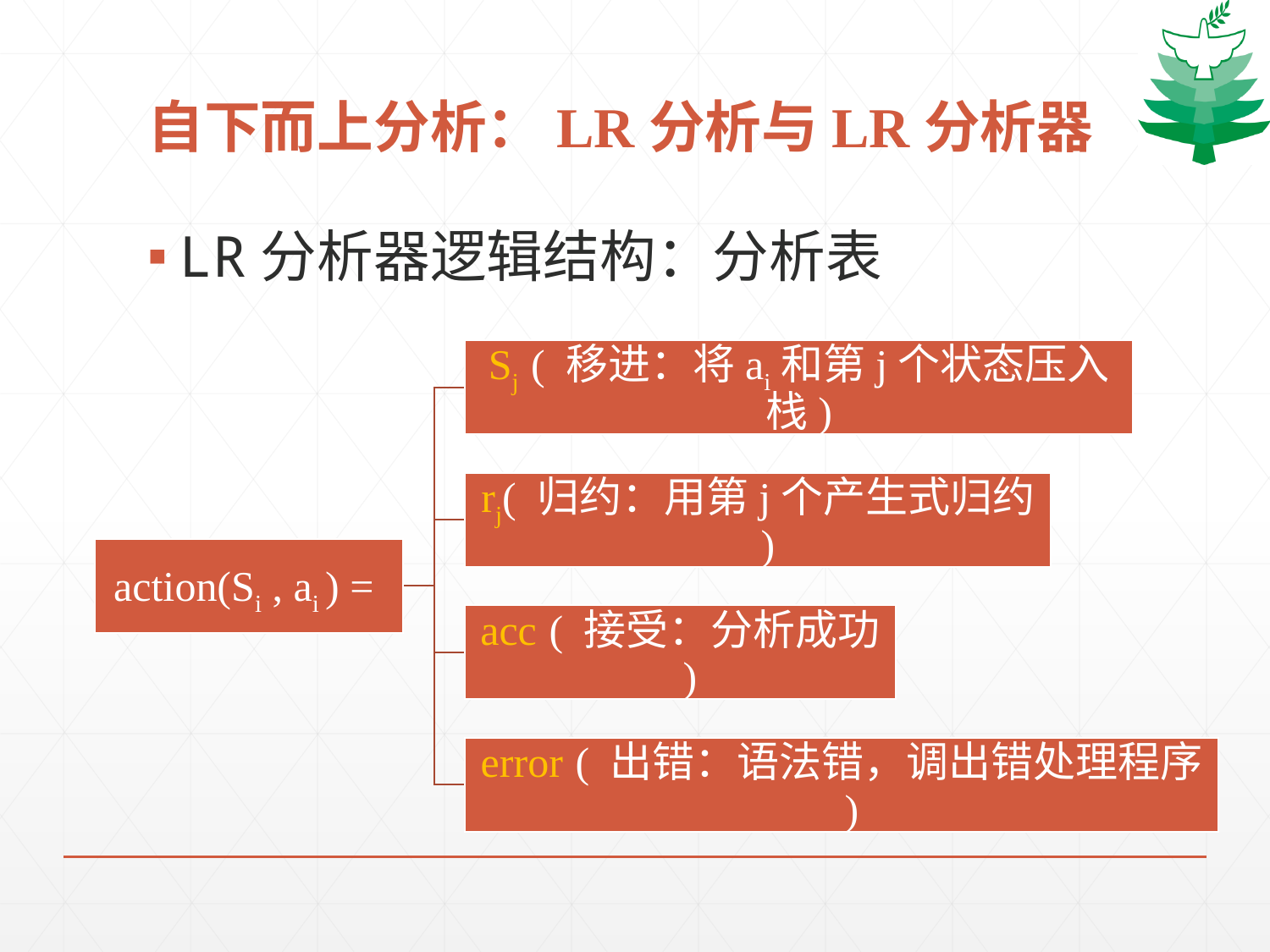

# 自下而上分析：LR分析与LR分析器
LR分析器逻辑结构：分析表

action(Si , ai ) =
Sj  ( 移进：将ai和第j个状态压入栈)
rj( 归约：用第j个产生式归约 )
acc  ( 接受：分析成功 )
error  ( 出错：语法错，调出错处理程序 )